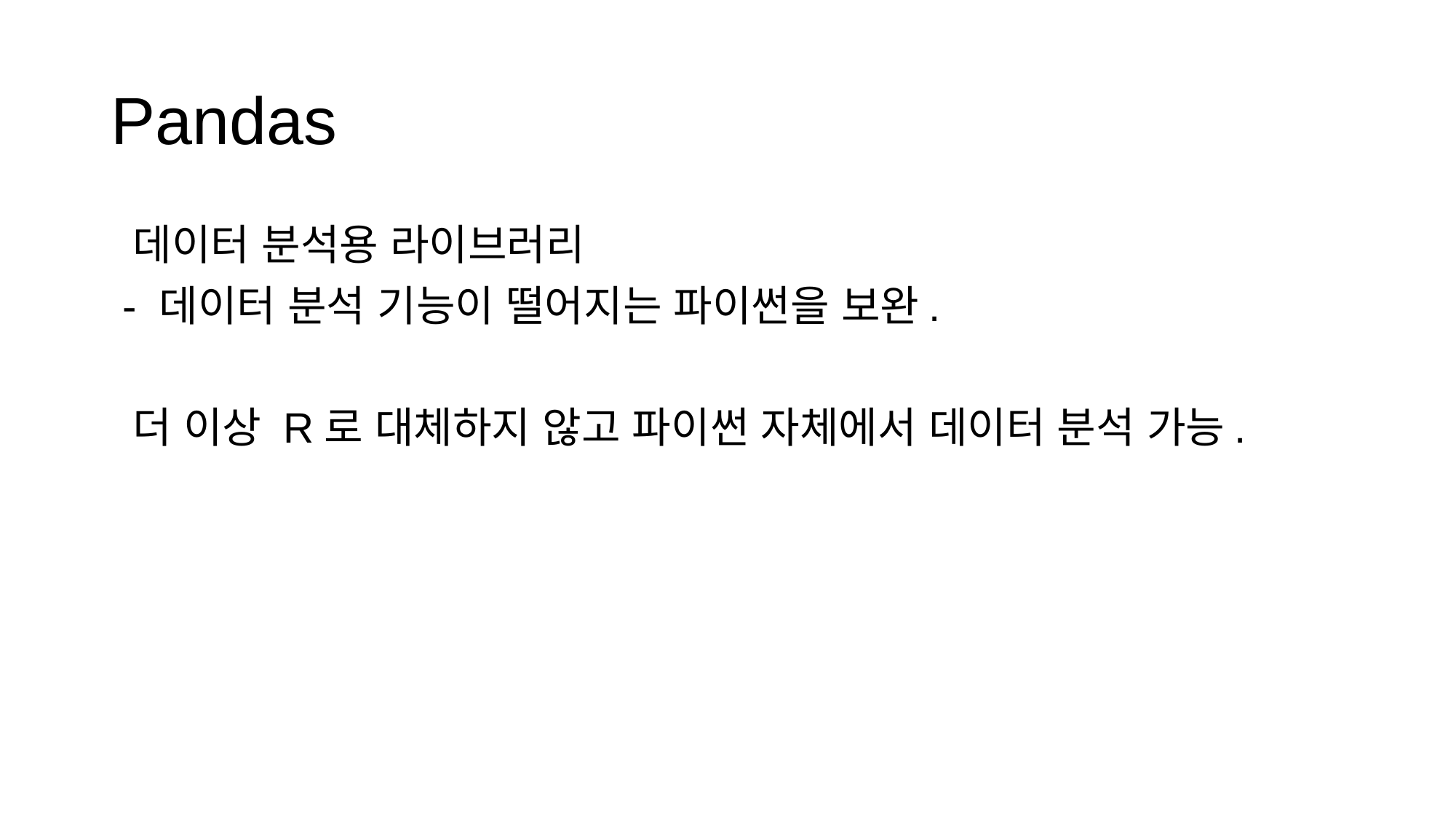

# Pandas
 데이터 분석용 라이브러리
 - 데이터 분석 기능이 떨어지는 파이썬을 보완.

 더 이상 R로 대체하지 않고 파이썬 자체에서 데이터 분석 가능.